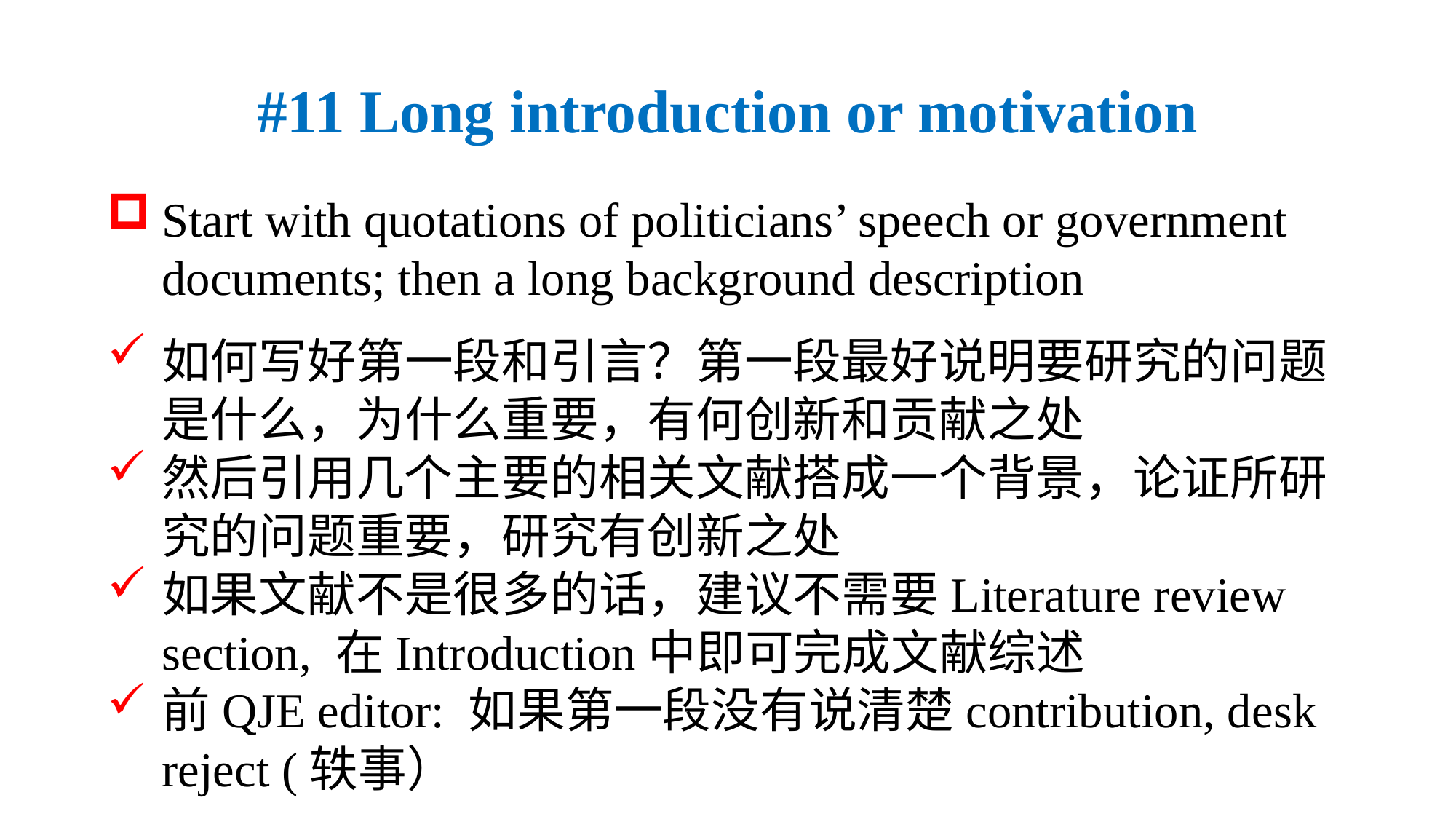

#11 Long introduction or motivation

Start with quotations of politicians’ speech or government documents; then a long background description

如何写好第一段和引言？第一段最好说明要研究的问题是什么，为什么重要，有何创新和贡献之处
然后引用几个主要的相关文献搭成一个背景，论证所研究的问题重要，研究有创新之处
如果文献不是很多的话，建议不需要Literature review section, 在Introduction中即可完成文献综述
前QJE editor: 如果第一段没有说清楚contribution, desk reject (轶事）